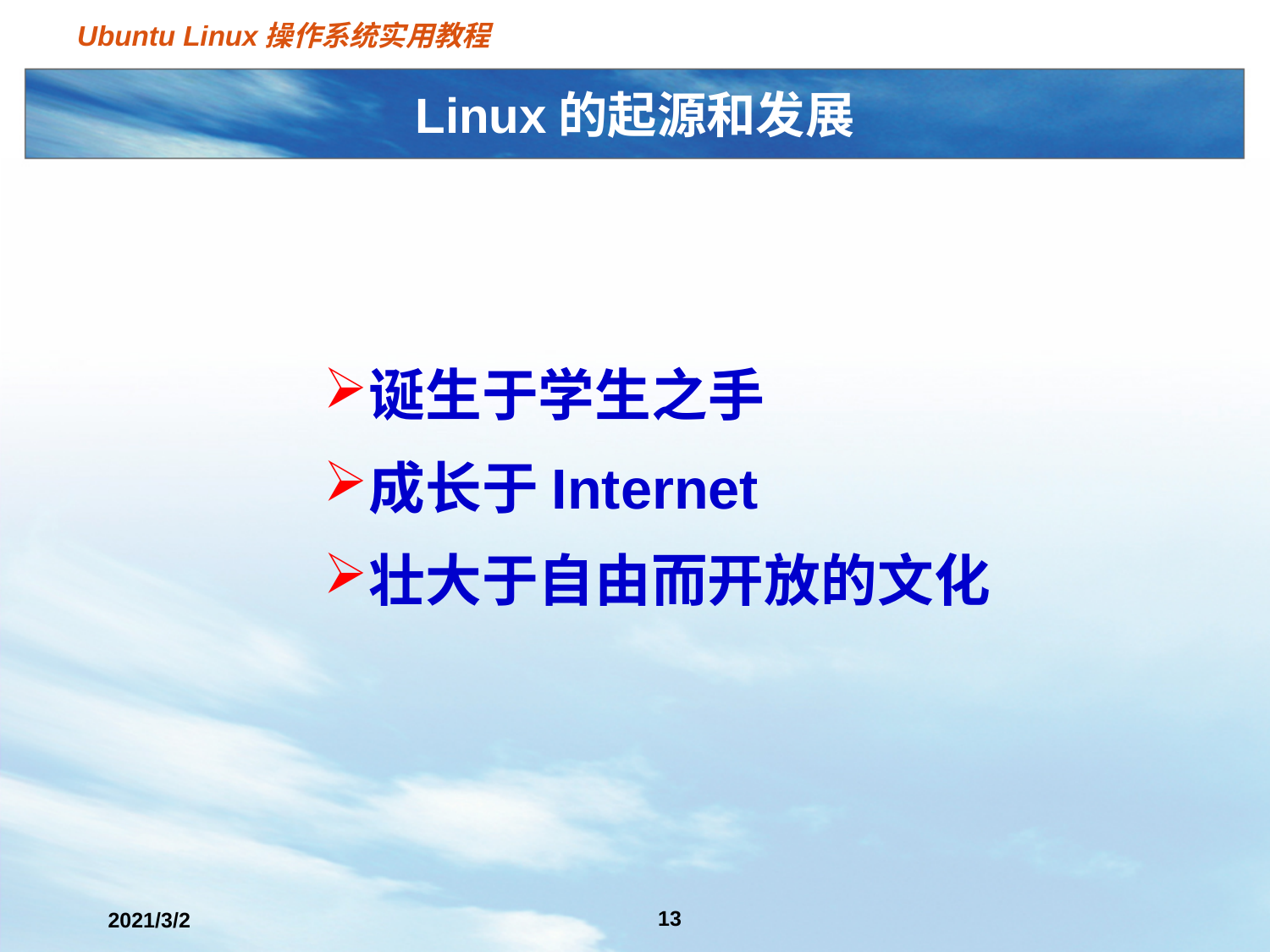

# Linux的起源和发展

诞生于学生之手
成长于Internet
壮大于自由而开放的文化
13
2021/3/2